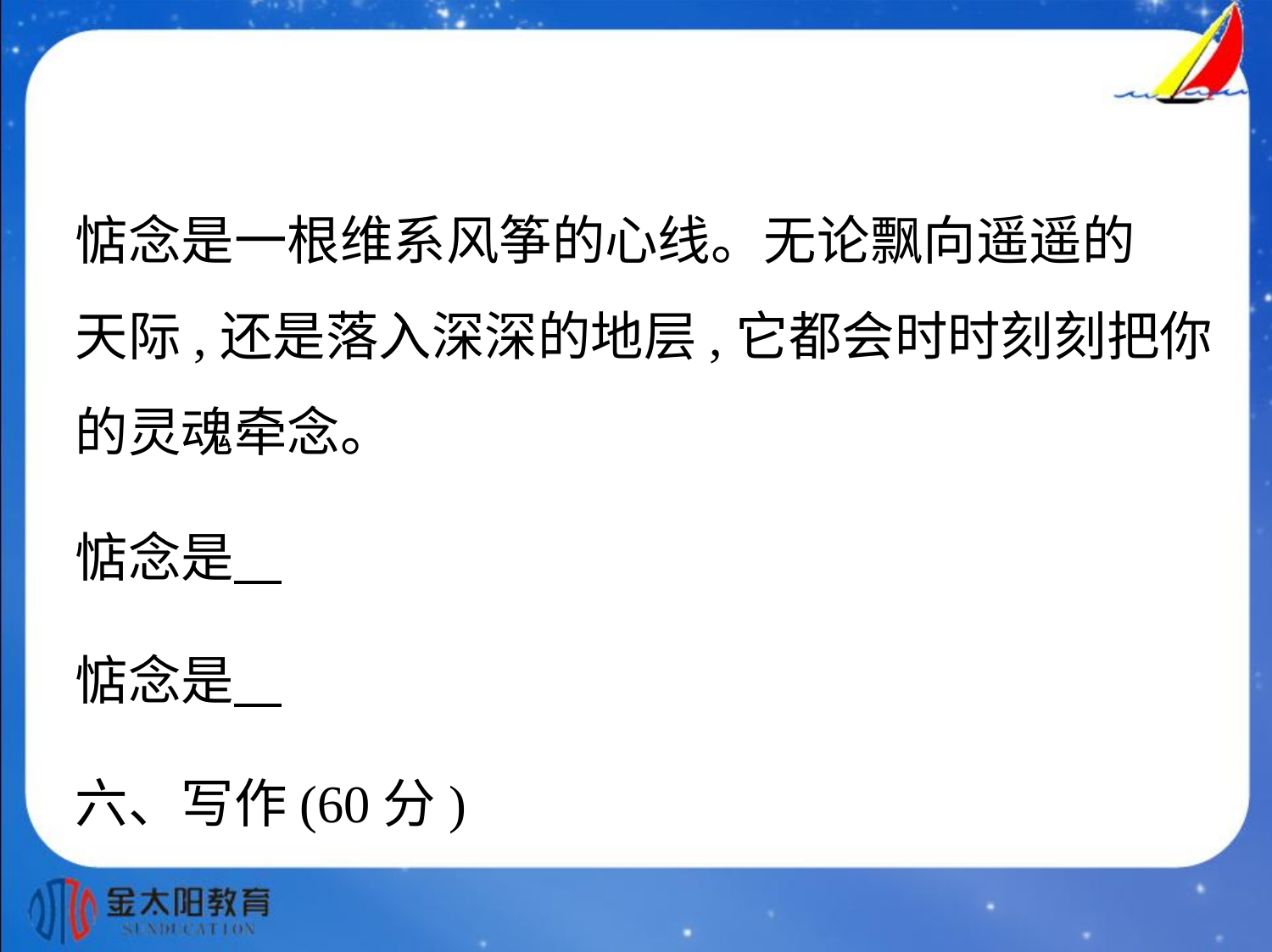

惦念是一根维系风筝的心线。无论飘向遥遥的
天际,还是落入深深的地层,它都会时时刻刻把你
的灵魂牵念。
惦念是
惦念是
六、写作(60分)